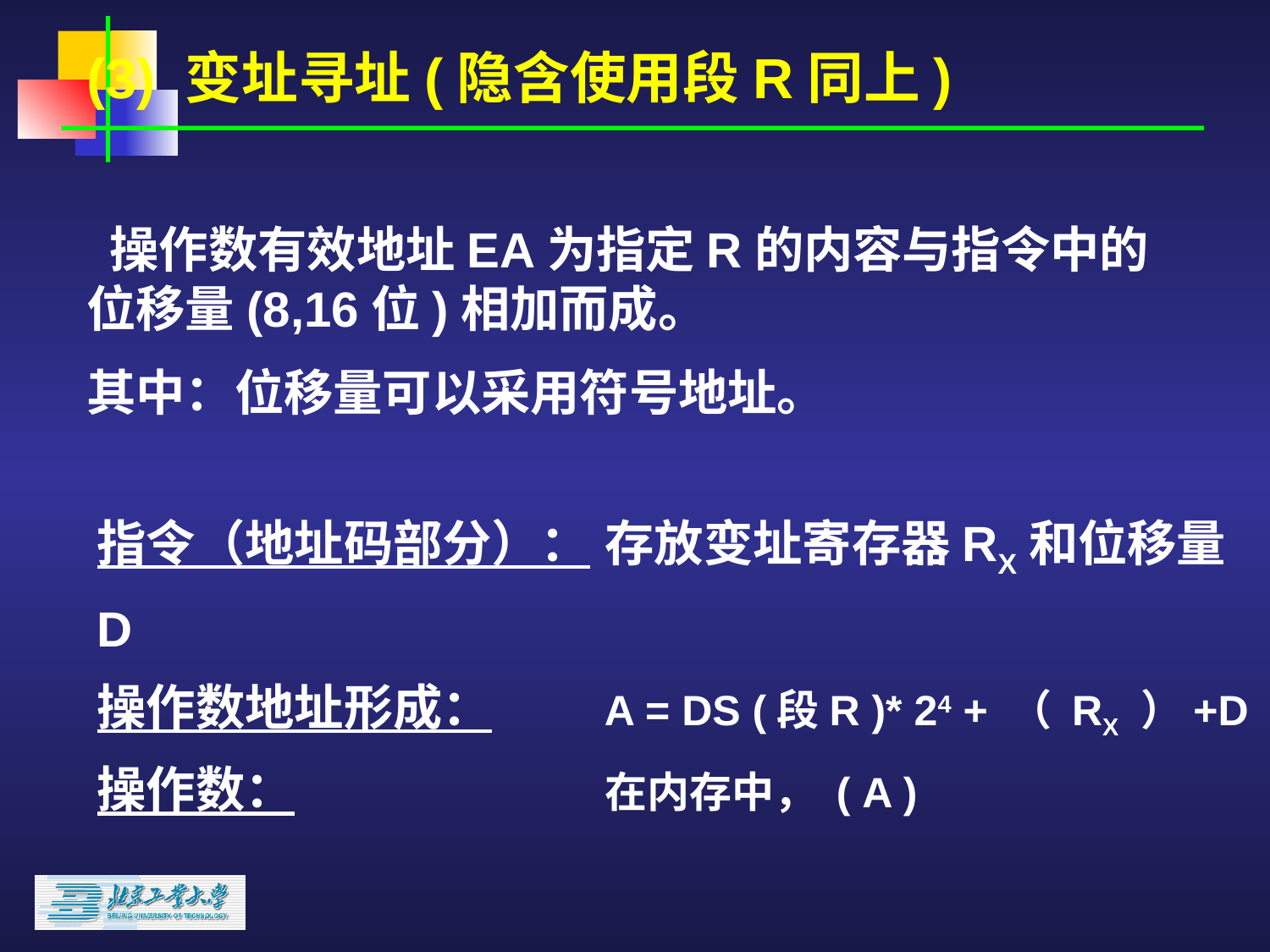

(3) 变址寻址(隐含使用段R同上)

 操作数有效地址EA为指定R的内容与指令中的位移量(8,16位)相加而成。
其中：位移量可以采用符号地址。
指令（地址码部分）：	存放变址寄存器RX和位移量D
操作数地址形成：         A = DS (段R )* 24 + （ RX ）+D
操作数：			在内存中， ( A )